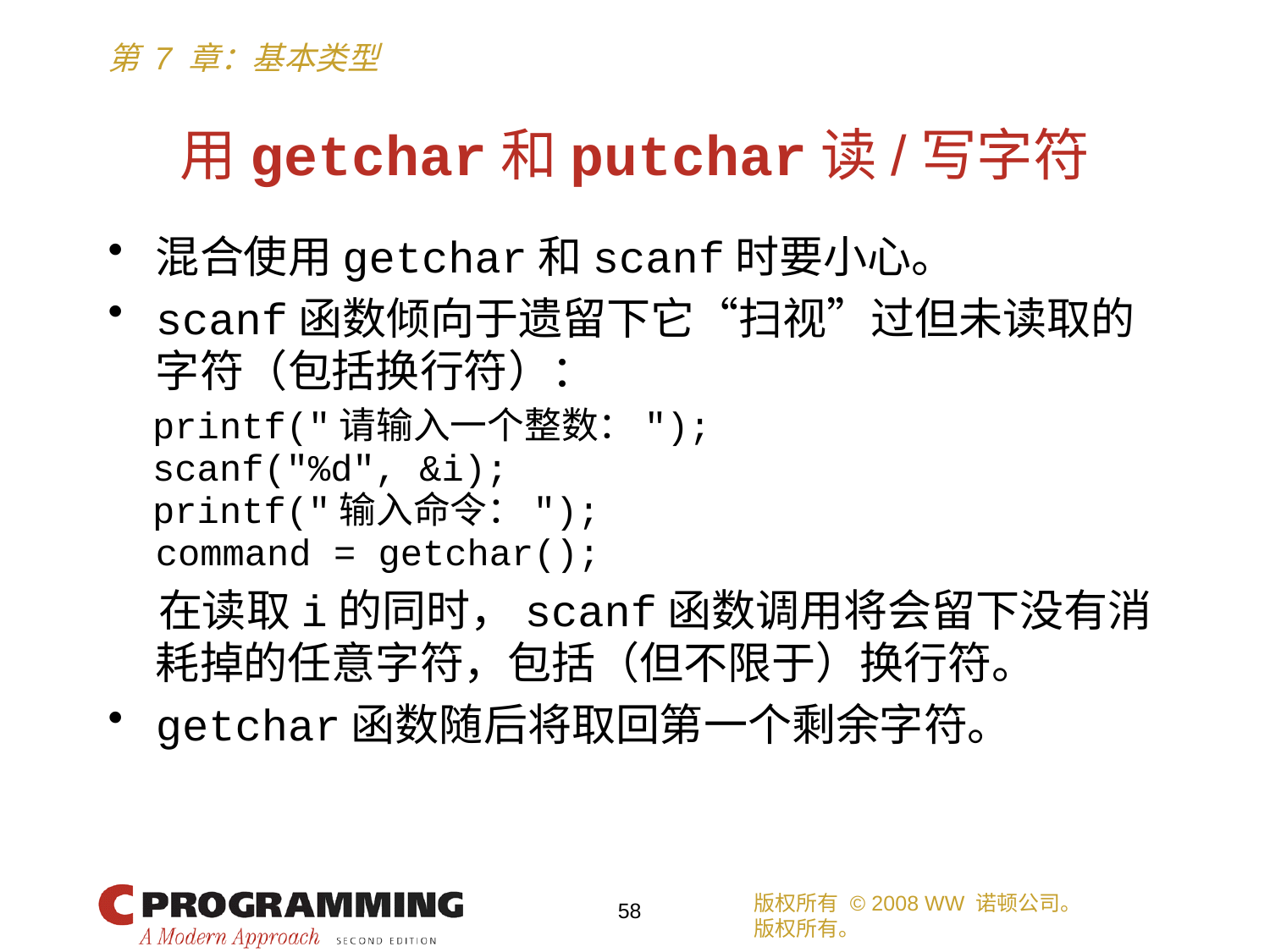

# 用getchar和putchar读/写字符
混合使用getchar和scanf时要小心。
scanf函数倾向于遗留下它“扫视”过但未读取的字符（包括换行符）：
  printf("请输入一个整数：");
  scanf("%d", &i);
  printf("输入命令：");
	command = getchar();
    在读取i的同时，scanf函数调用将会留下没有消耗掉的任意字符，包括（但不限于）换行符。
getchar函数随后将取回第一个剩余字符。

版权所有 © 2008 WW 诺顿公司。
版权所有。
58